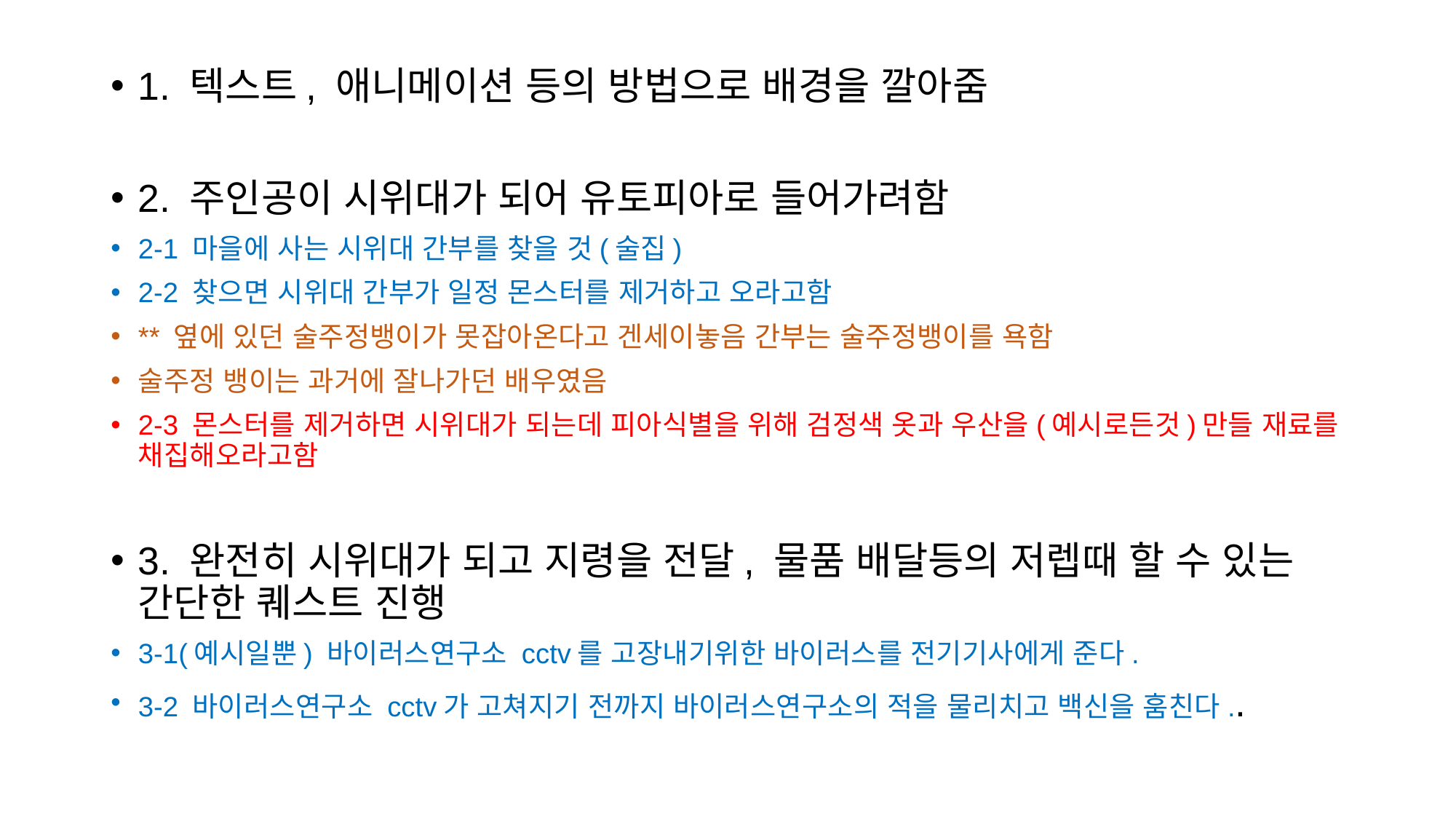

1. 텍스트, 애니메이션 등의 방법으로 배경을 깔아줌

2. 주인공이 시위대가 되어 유토피아로 들어가려함
2-1 마을에 사는 시위대 간부를 찾을 것(술집)
2-2 찾으면 시위대 간부가 일정 몬스터를 제거하고 오라고함
** 옆에 있던 술주정뱅이가 못잡아온다고 겐세이놓음 간부는 술주정뱅이를 욕함
술주정 뱅이는 과거에 잘나가던 배우였음
2-3 몬스터를 제거하면 시위대가 되는데 피아식별을 위해 검정색 옷과 우산을(예시로든것)만들 재료를 채집해오라고함

3. 완전히 시위대가 되고 지령을 전달, 물품 배달등의 저렙때 할 수 있는 간단한 퀘스트 진행
3-1(예시일뿐) 바이러스연구소 cctv를 고장내기위한 바이러스를 전기기사에게 준다.
3-2 바이러스연구소 cctv가 고쳐지기 전까지 바이러스연구소의 적을 물리치고 백신을 훔친다..